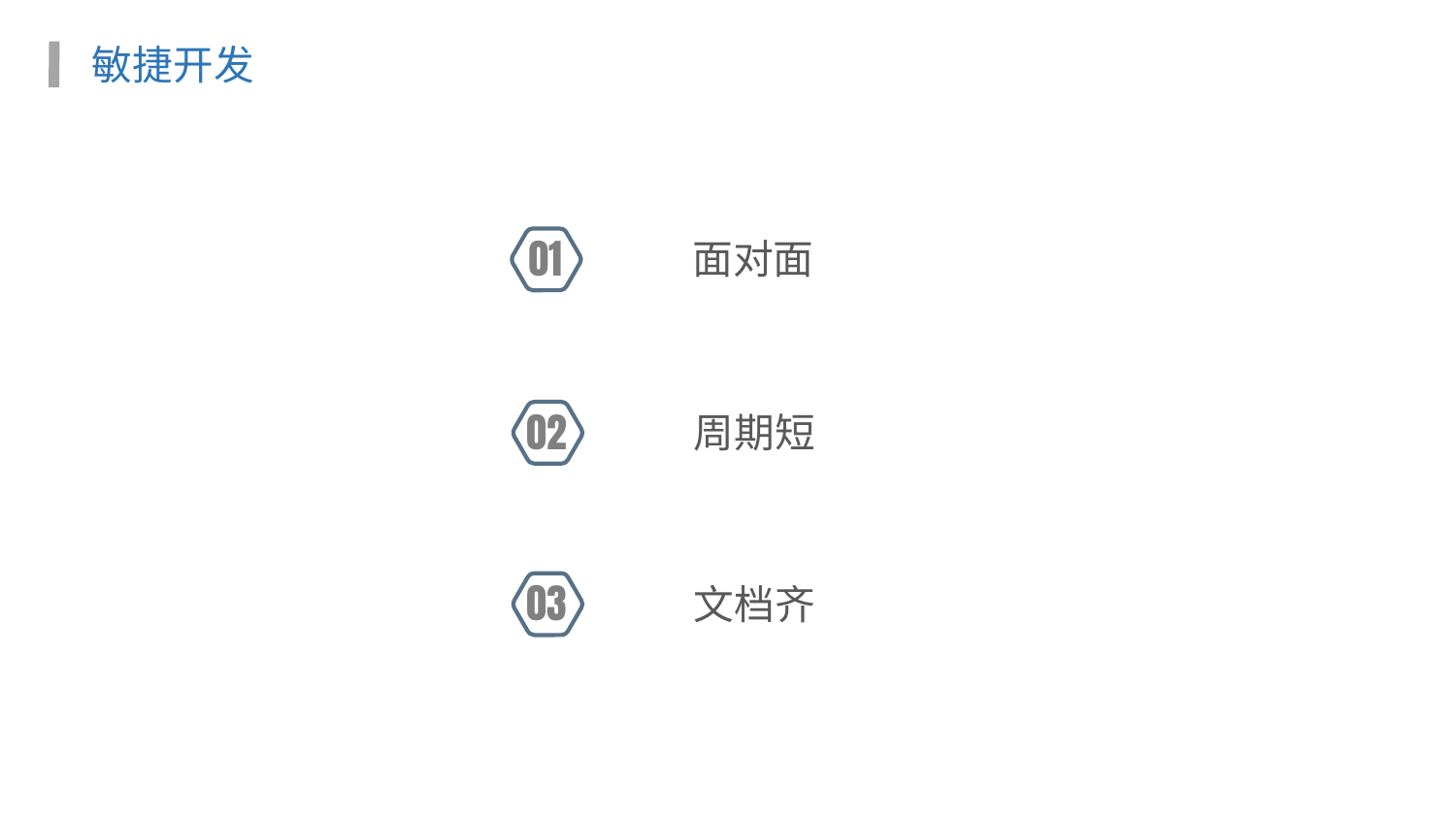

敏捷开发
面对面

01
周期短

02
文档齐

03